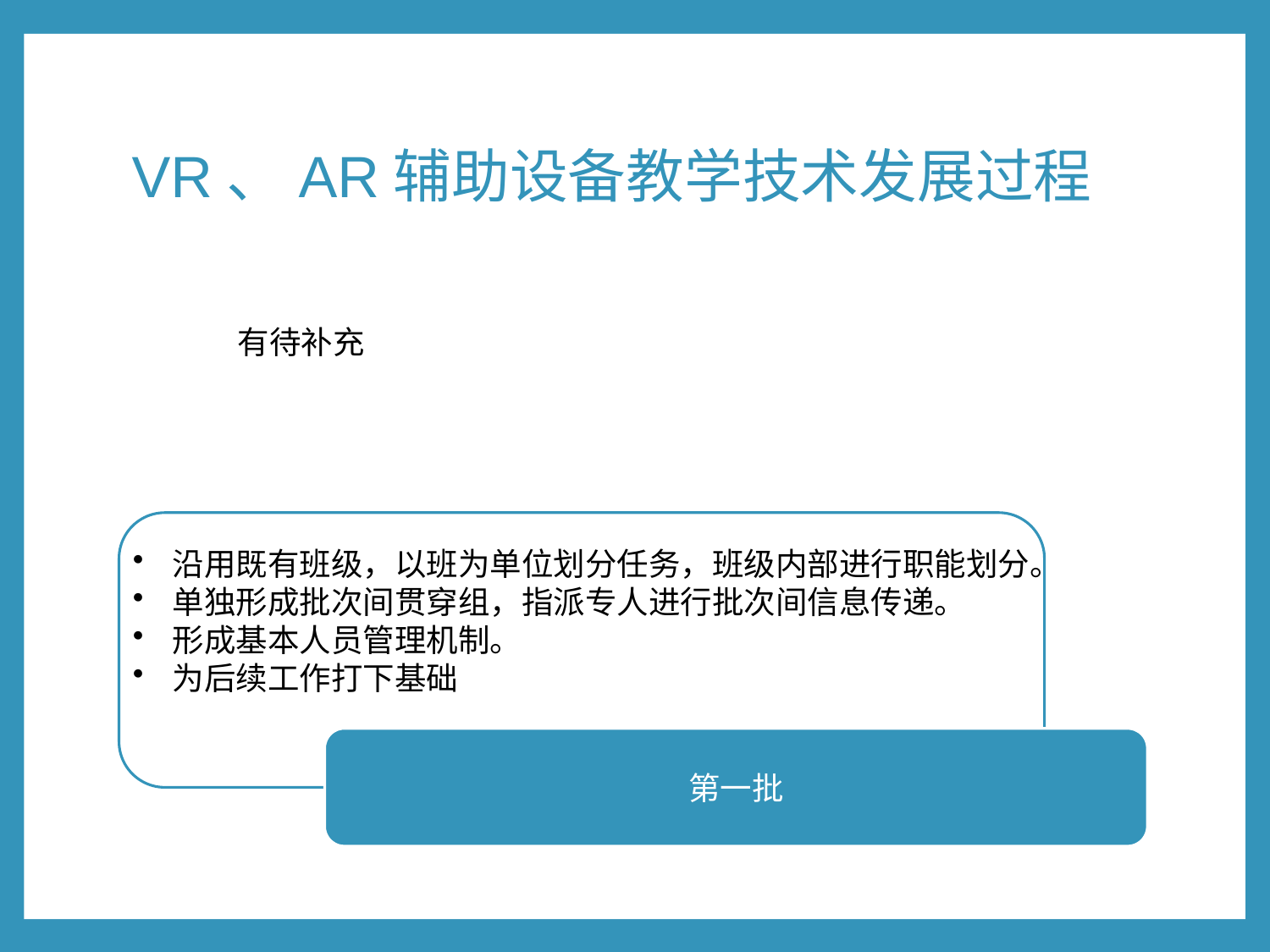

# VR、AR辅助设备教学技术发展过程
第一批
沿用既有班级，以班为单位划分任务，班级内部进行职能划分。
单独形成批次间贯穿组，指派专人进行批次间信息传递。
形成基本人员管理机制。
为后续工作打下基础
有待补充